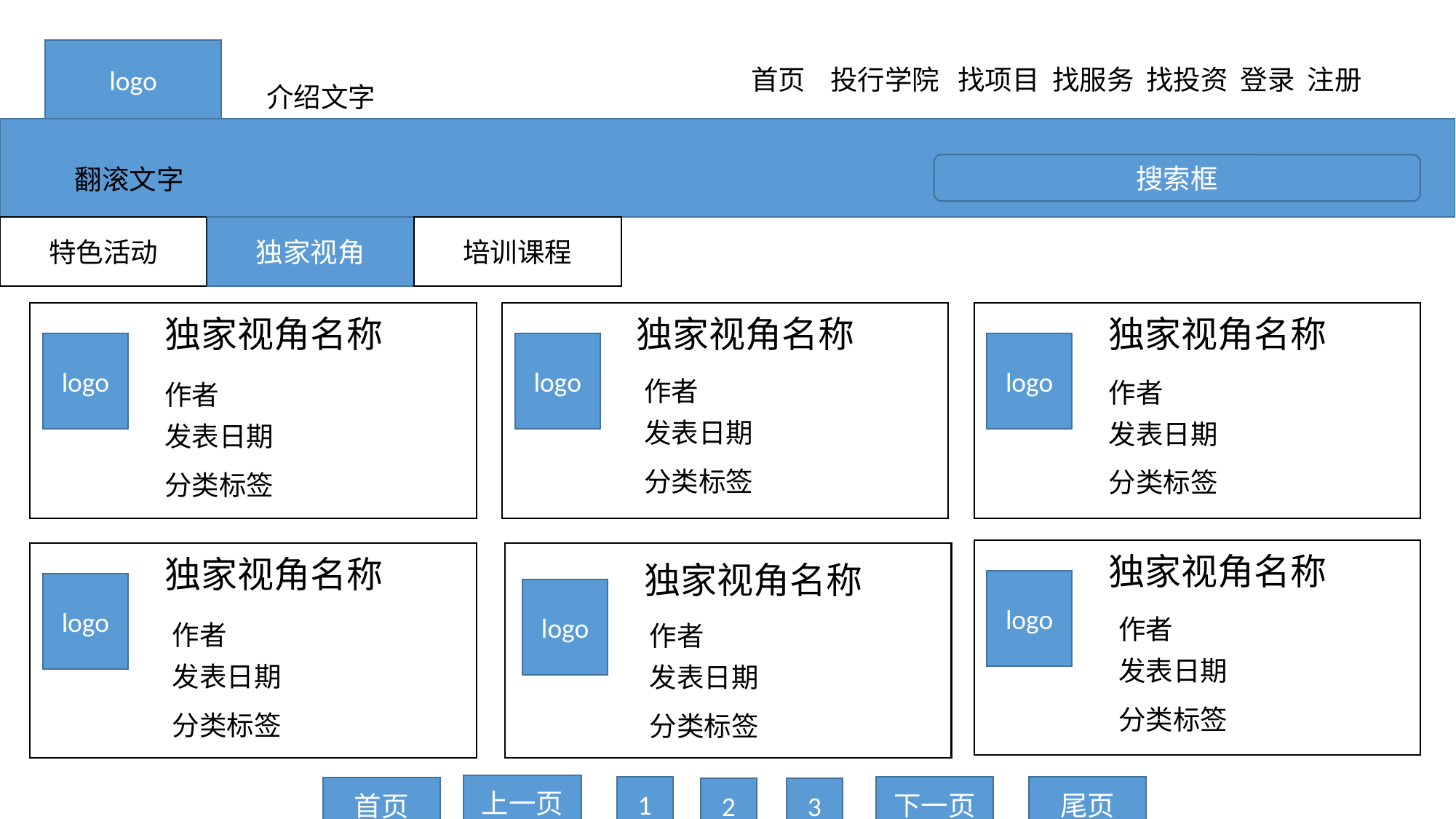

logo
首页    投行学院   找项目  找服务  找投资  登录  注册
介绍文字

搜索框
翻滚文字
特色活动
独家视角
培训课程

独家视角名称
独家视角名称
独家视角名称
logo
logo
logo
作者
作者
作者
发表日期
发表日期
发表日期
分类标签
分类标签
分类标签

独家视角名称
独家视角名称
独家视角名称
logo
logo
logo
作者
作者
作者
发表日期
发表日期
发表日期
分类标签
分类标签
分类标签
上一页
1
下一页
尾页
首页
2
3